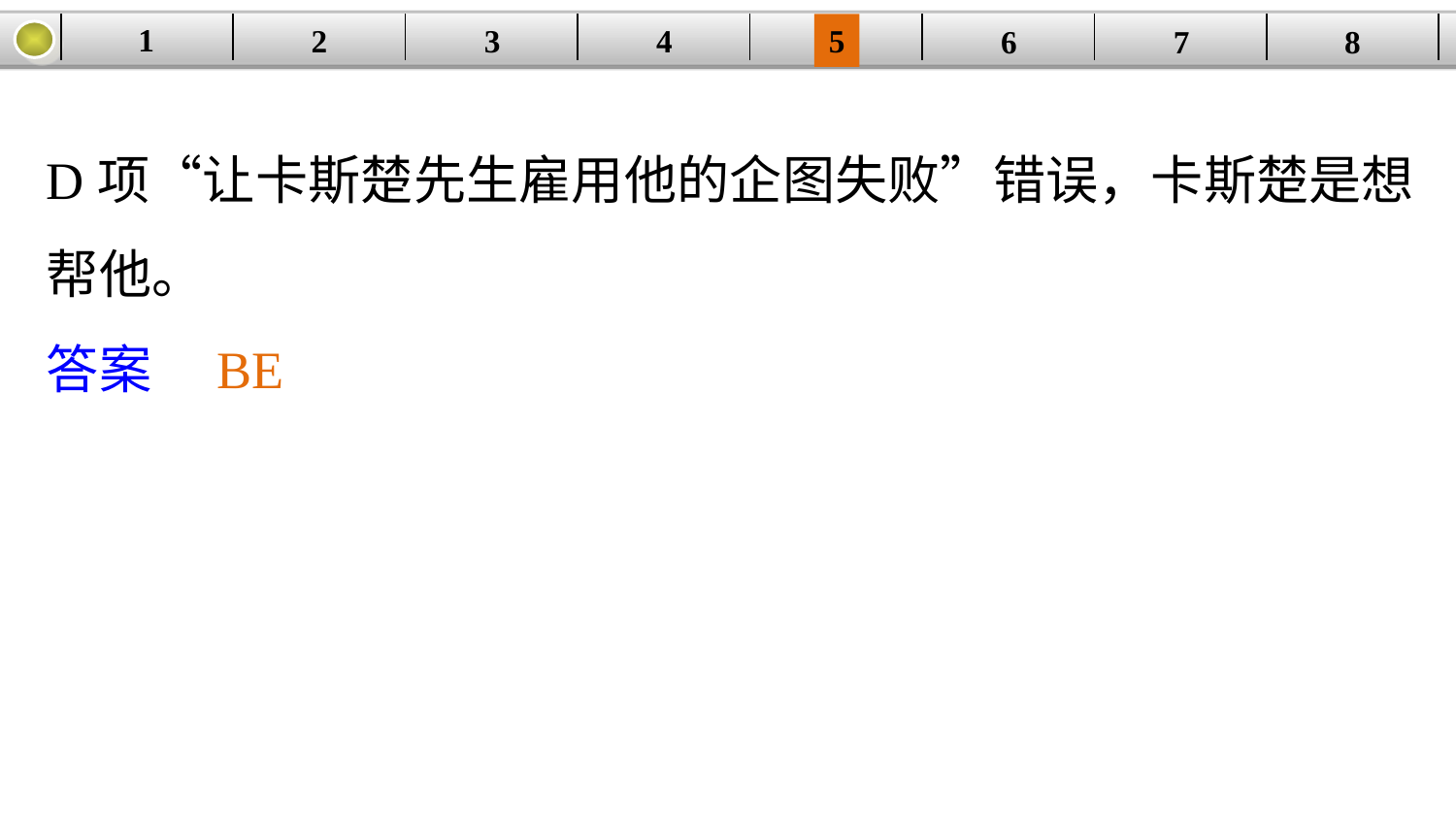

1
2
3
4
|  |  |  |  |  |  |  |  |
| --- | --- | --- | --- | --- | --- | --- | --- |
5
6
7
8

D项“让卡斯楚先生雇用他的企图失败”错误，卡斯楚是想帮他。
答案　BE